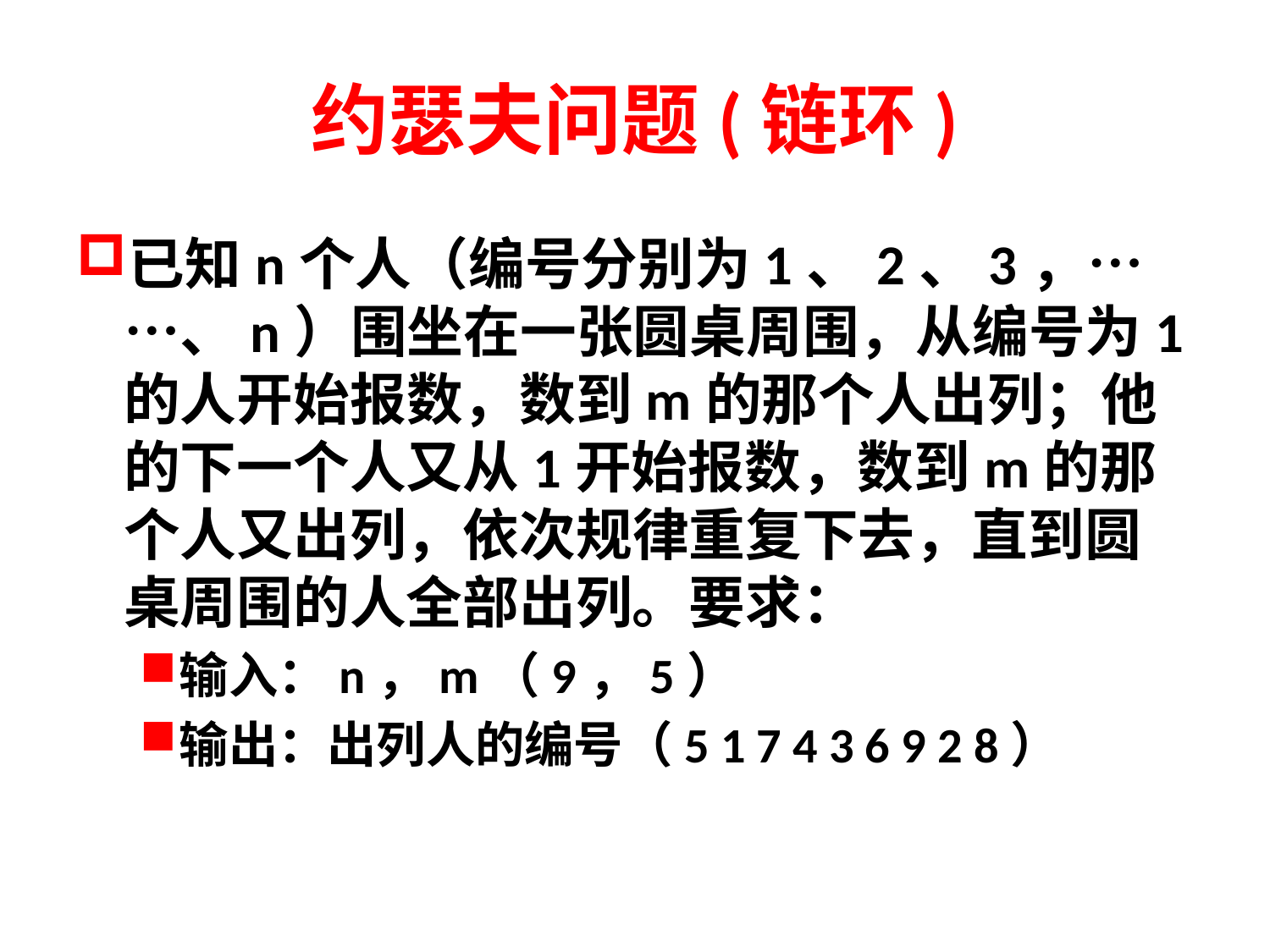

# 约瑟夫问题(链环)
已知n个人（编号分别为1、2、3，……、n）围坐在一张圆桌周围，从编号为1的人开始报数，数到m的那个人出列；他的下一个人又从1开始报数，数到m的那个人又出列，依次规律重复下去，直到圆桌周围的人全部出列。要求：
输入：n，m（9，5）
输出：出列人的编号（5 1 7 4 3 6 9 2 8）